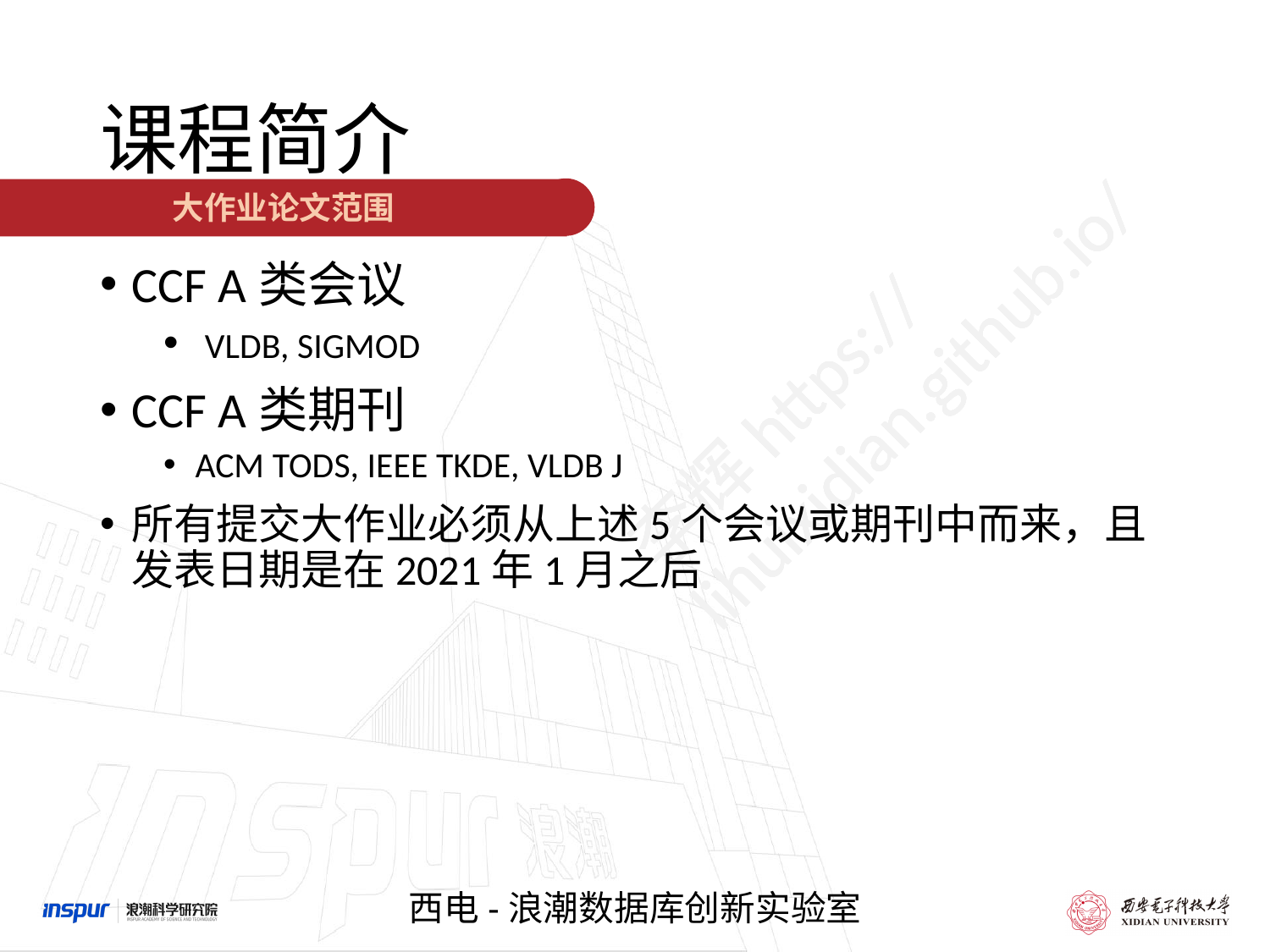

# 课程简介

大作业论文范围
CCF A类会议
 VLDB, SIGMOD
CCF A类期刊
ACM TODS, IEEE TKDE, VLDB J
所有提交大作业必须从上述5个会议或期刊中而来，且发表日期是在2021年1月之后
5